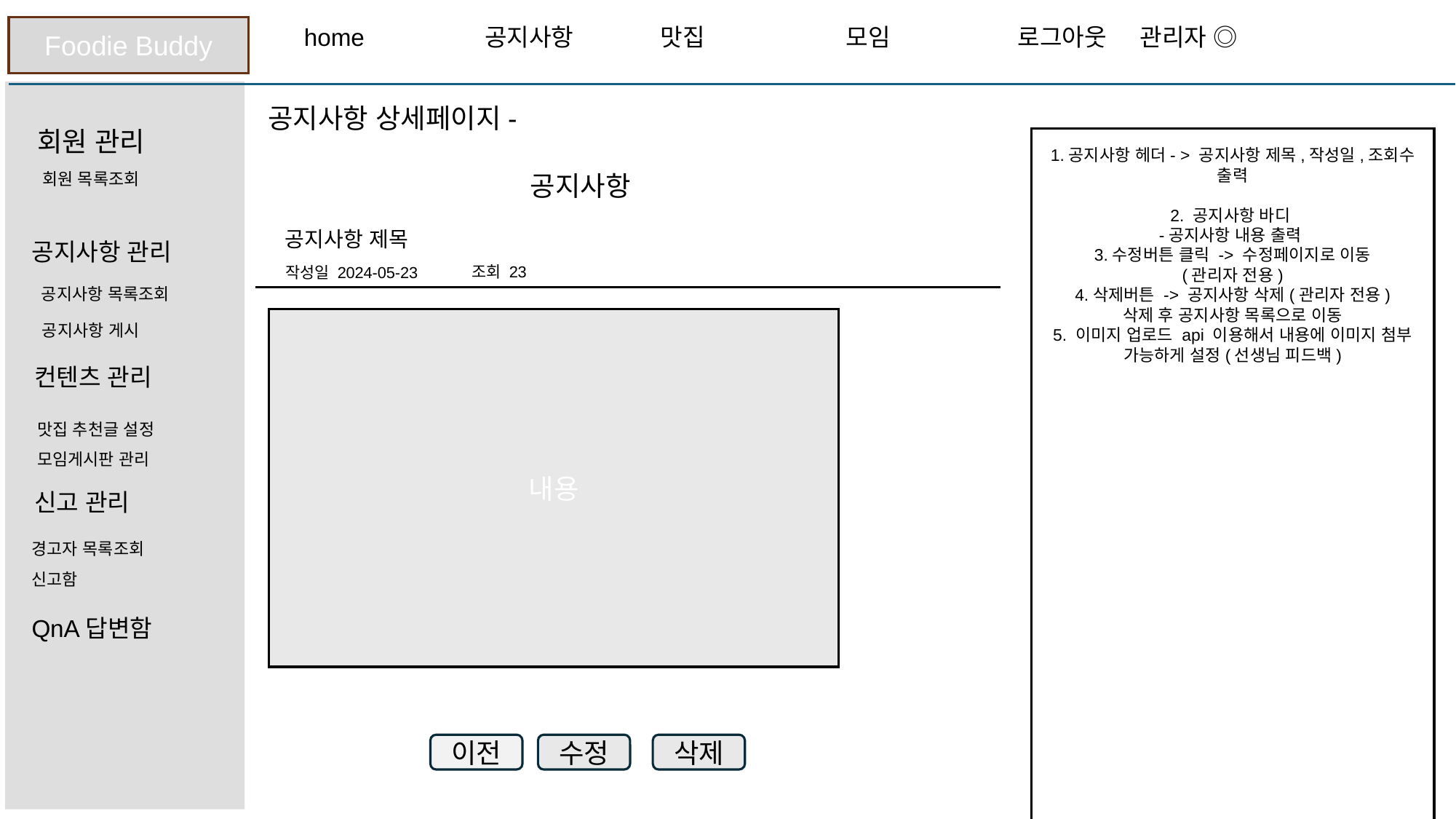

Foodie Buddy
        home                 공지사항             맛집                     모임                   로그아웃     관리자 ◎

공지사항 상세페이지-
회원 관리
1.공지사항 헤더- > 공지사항 제목,작성일,조회수 출력

2. 공지사항 바디
-공지사항 내용 출력
3.수정버튼 클릭 -> 수정페이지로 이동
(관리자 전용)
4.삭제버튼 -> 공지사항 삭제(관리자 전용)
삭제 후 공지사항 목록으로 이동
5. 이미지 업로드 api 이용해서 내용에 이미지 첨부
가능하게 설정(선생님 피드백)

회원 목록조회
             공지사항
공지사항 제목
공지사항 관리
조회 23
작성일 2024-05-23
공지사항 목록조회
내용
공지사항 게시
컨텐츠 관리
맛집 추천글 설정
모임게시판 관리
신고 관리
경고자 목록조회
신고함
QnA답변함
이전
수정
삭제